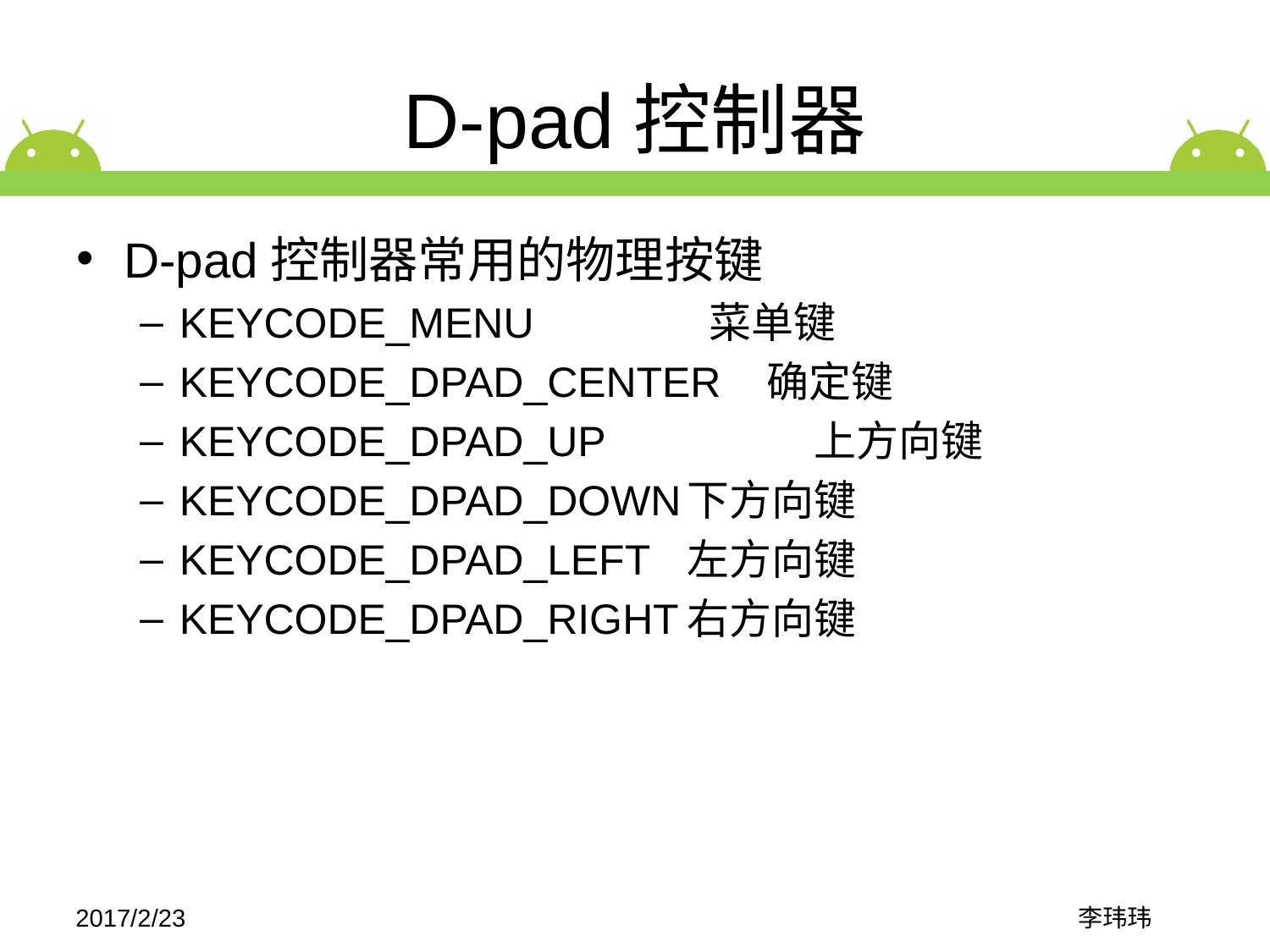

# D-pad控制器
D-pad控制器常用的物理按键
KEYCODE_MENU		 菜单键
KEYCODE_DPAD_CENTER   确定键
KEYCODE_DPAD_UP		上方向键
KEYCODE_DPAD_DOWN	下方向键
KEYCODE_DPAD_LEFT	左方向键
KEYCODE_DPAD_RIGHT	右方向键